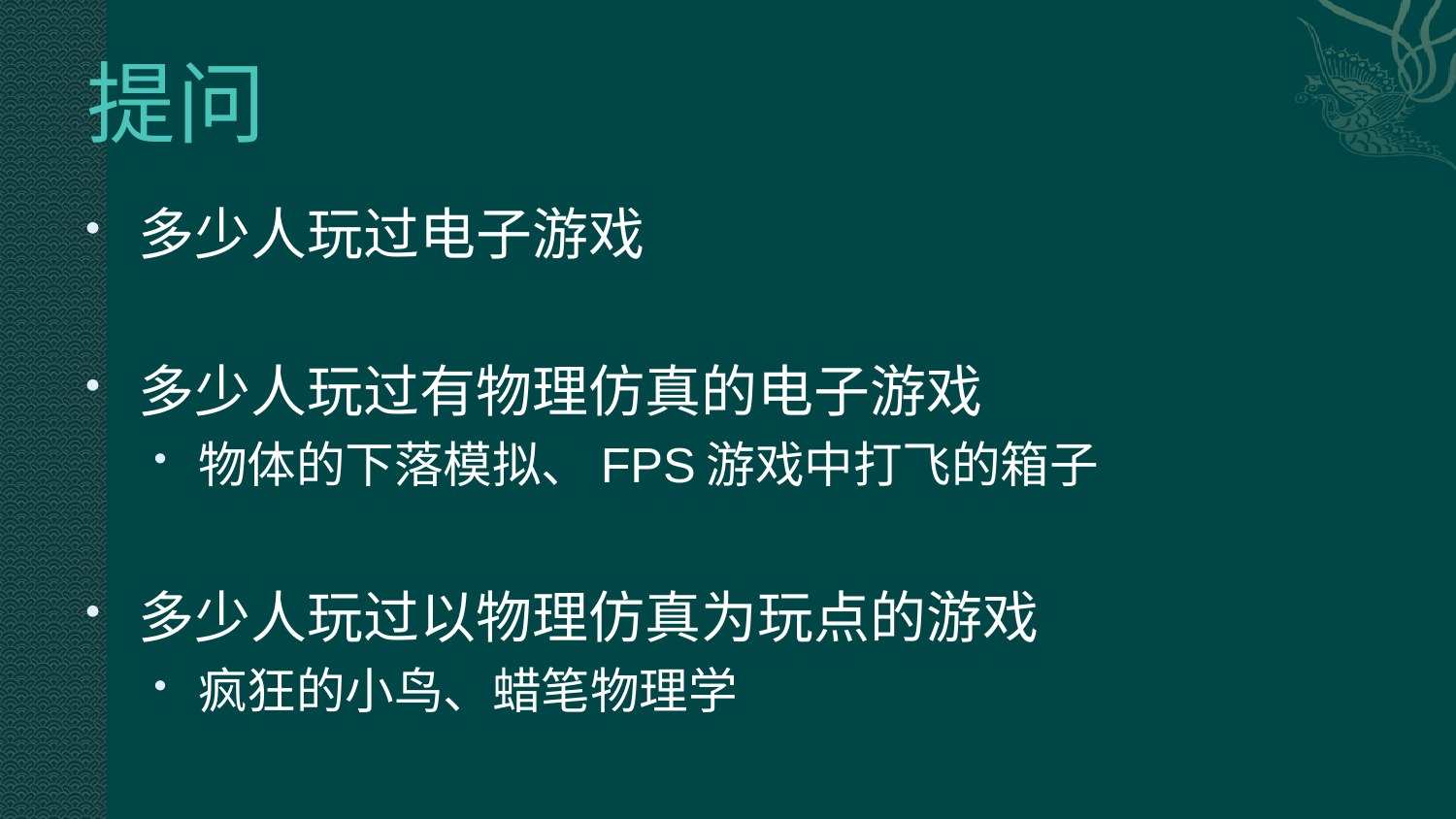

# 提问
多少人玩过电子游戏

多少人玩过有物理仿真的电子游戏
物体的下落模拟、FPS游戏中打飞的箱子

多少人玩过以物理仿真为玩点的游戏
疯狂的小鸟、蜡笔物理学